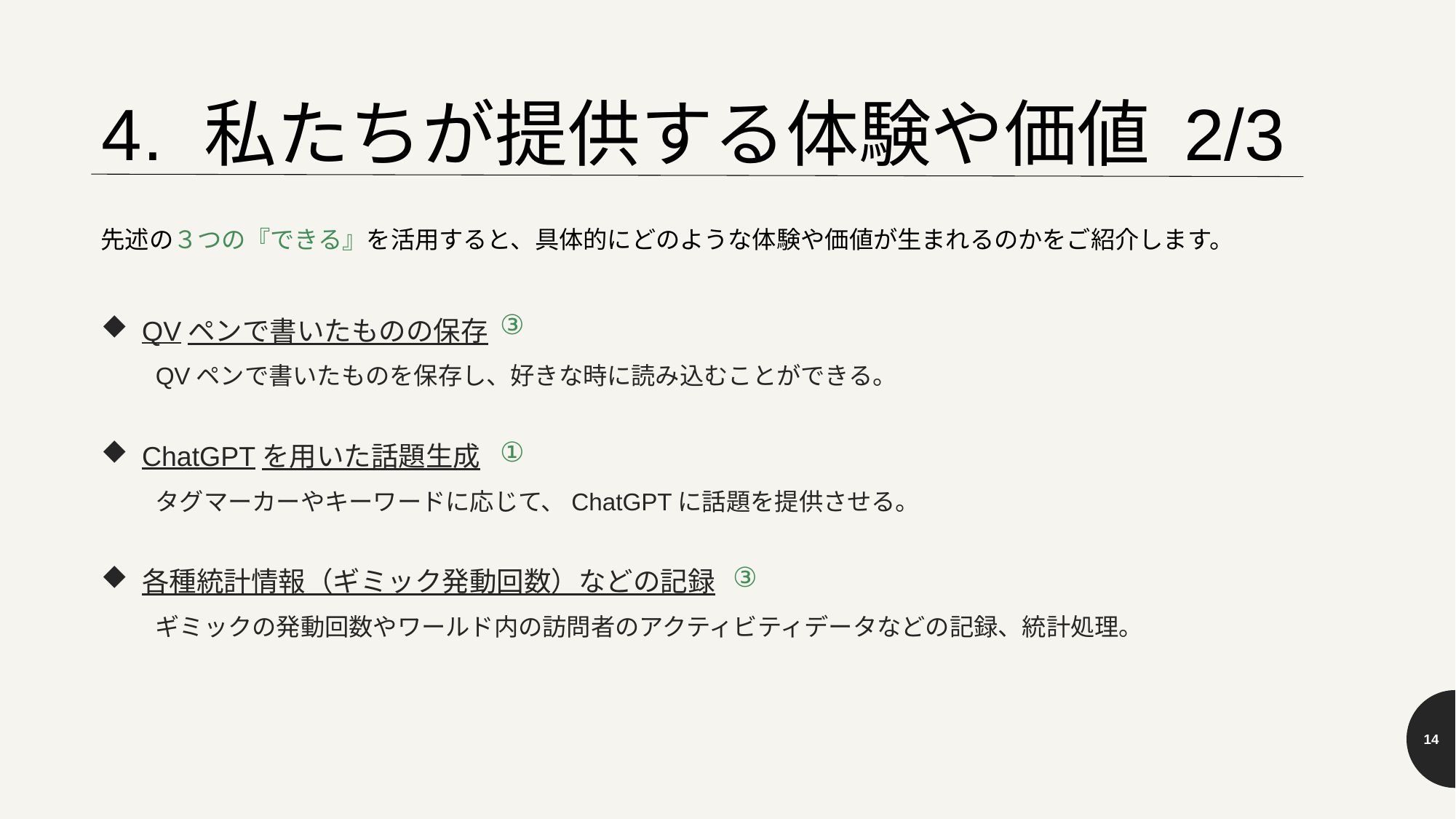

# 4. 私たちが提供する体験や価値 2/3
先述の３つの『できる』を活用すると、具体的にどのような体験や価値が生まれるのかをご紹介します。

QVペンで書いたものの保存
QVペンで書いたものを保存し、好きな時に読み込むことができる。

ChatGPTを用いた話題生成
タグマーカーやキーワードに応じて、ChatGPTに話題を提供させる。

各種統計情報（ギミック発動回数）などの記録
ギミックの発動回数やワールド内の訪問者のアクティビティデータなどの記録、統計処理。
③
①
③
14